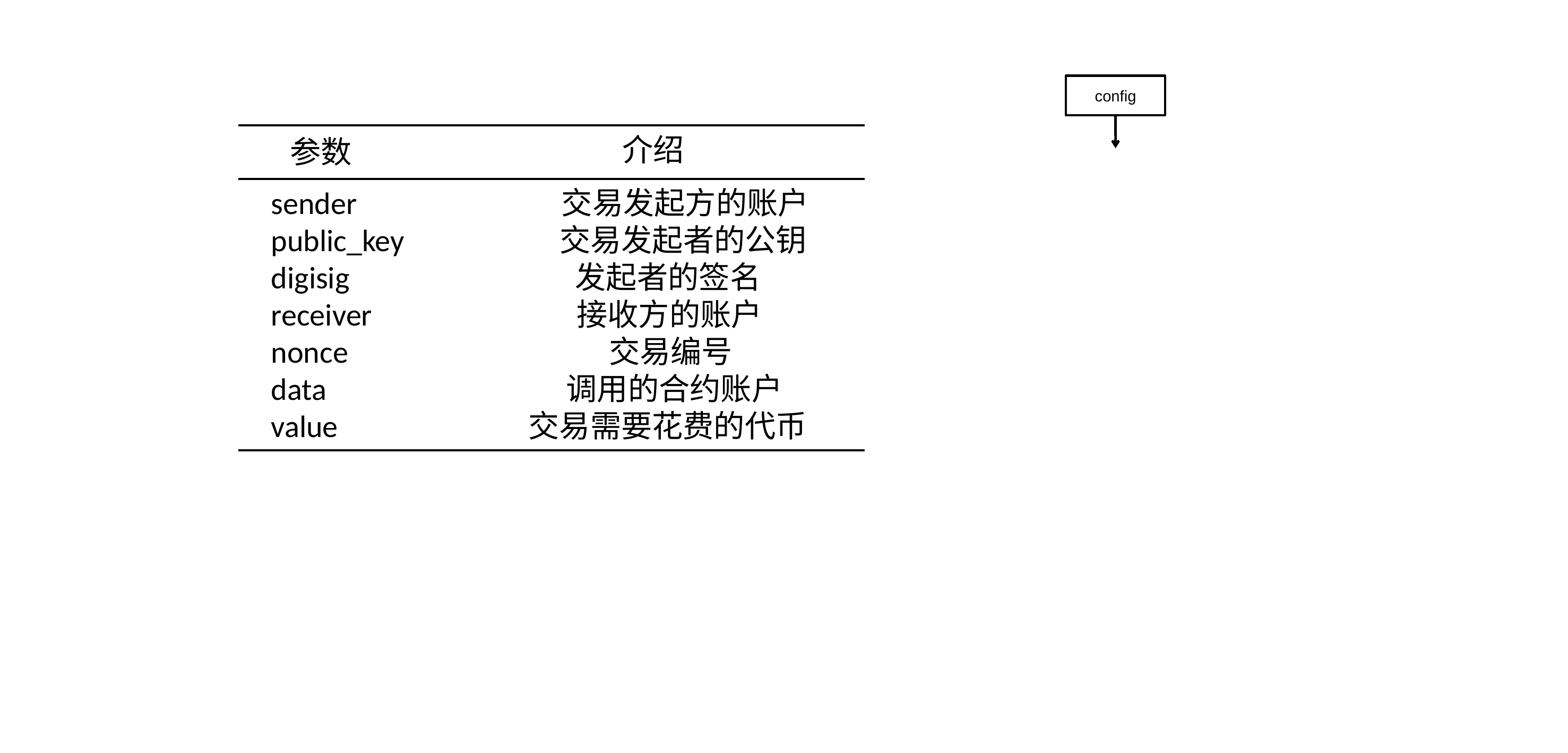

config
介绍
参数
sender                            交易发起方的账户
public_key                     交易发起者的公钥
digisig                               发起者的签名
receiver                            接收方的账户
nonce                                    交易编号
data                                 调用的合约账户
value                          交易需要花费的代币